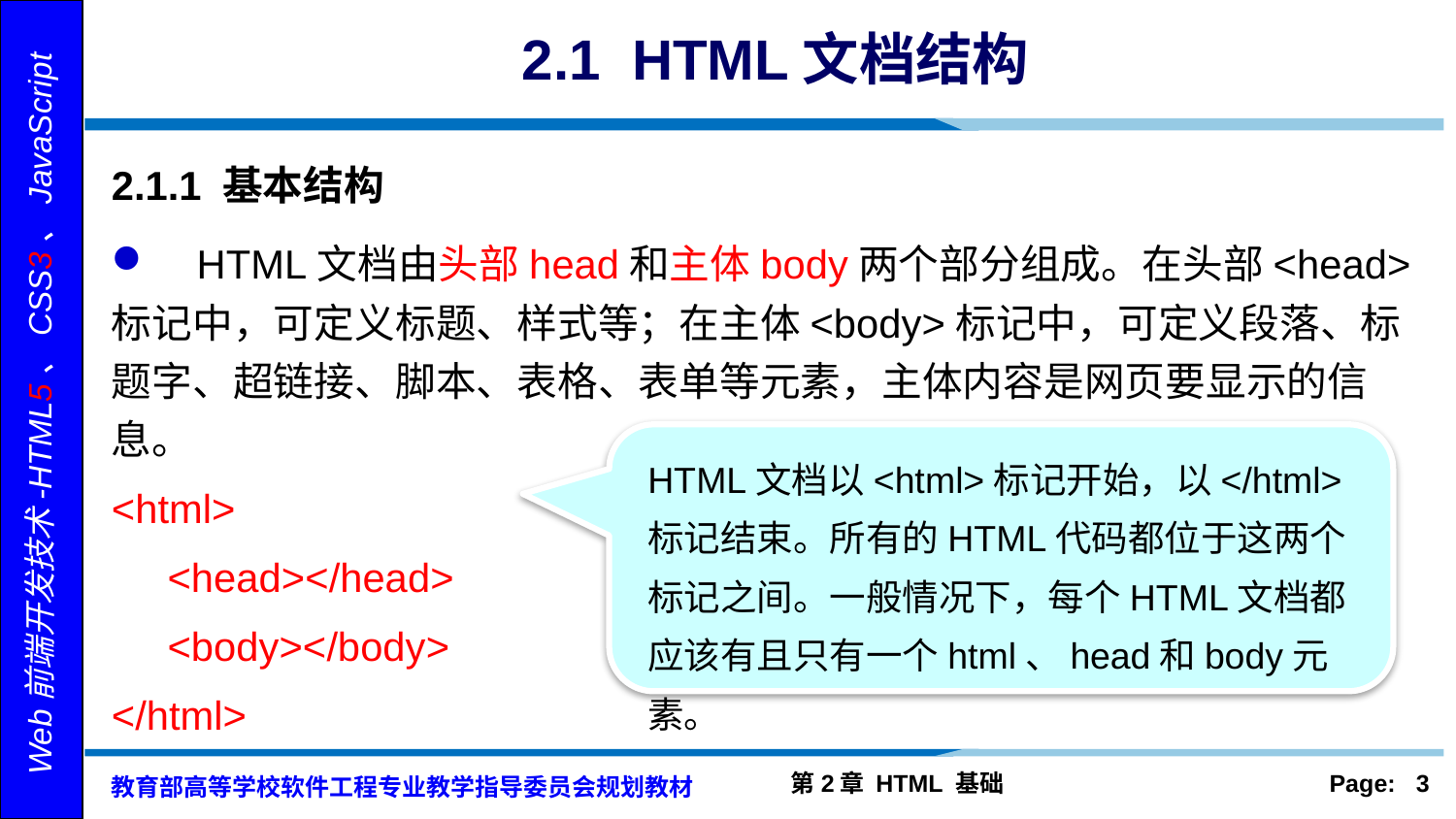

# 2.1  HTML文档结构
2.1.1 基本结构
    HTML文档由头部head和主体body两个部分组成。在头部<head>标记中，可定义标题、样式等；在主体<body>标记中，可定义段落、标题字、超链接、脚本、表格、表单等元素，主体内容是网页要显示的信息。
<html>
     <head></head>
     <body></body>
</html>

HTML文档以<html>标记开始，以</html>标记结束。所有的HTML代码都位于这两个标记之间。一般情况下，每个HTML文档都应该有且只有一个html、head和body元素。